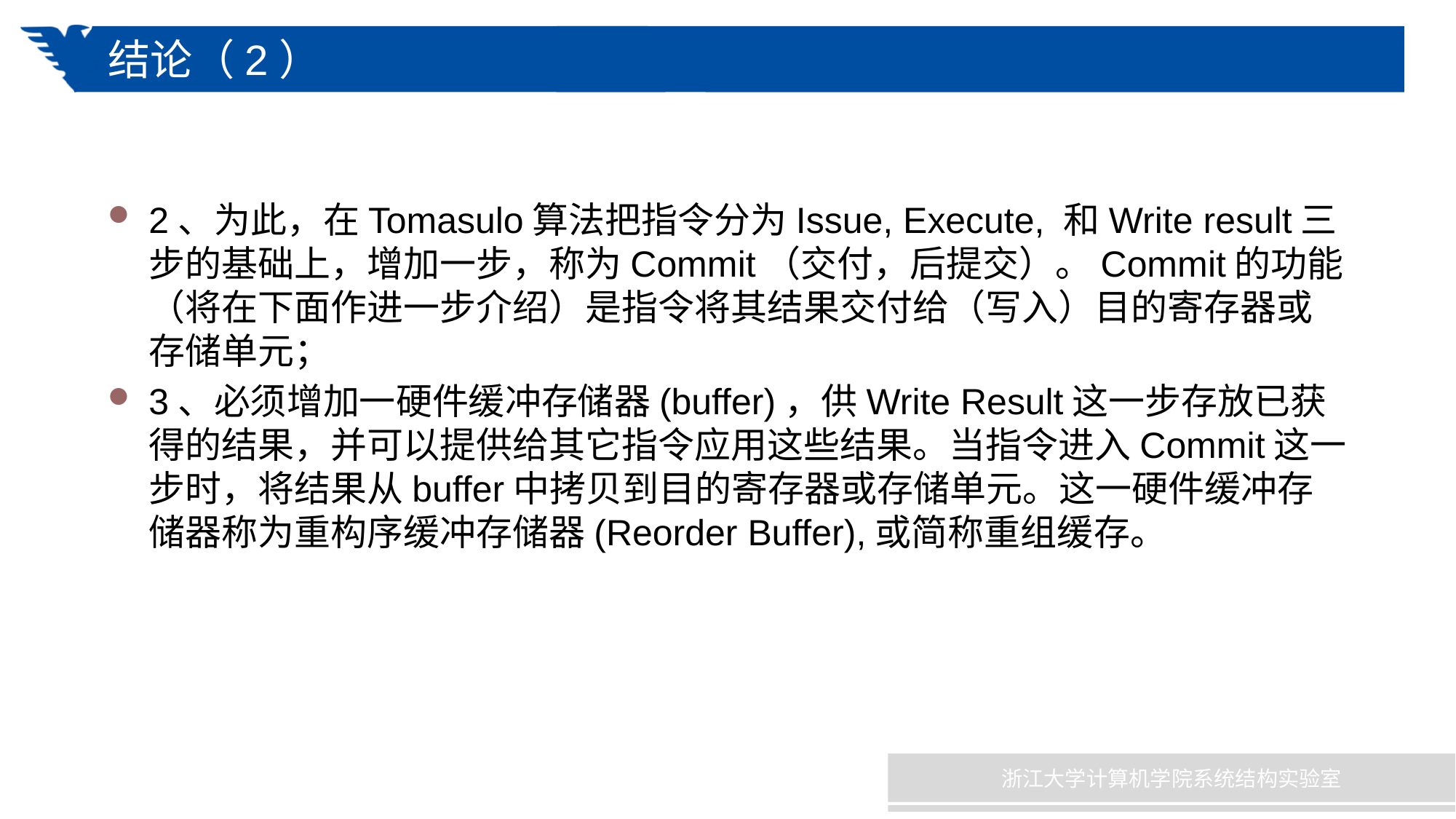

# 结论（2）
2、为此，在Tomasulo算法把指令分为Issue, Execute, 和Write result三步的基础上，增加一步，称为Commit（交付，后提交）。Commit的功能（将在下面作进一步介绍）是指令将其结果交付给（写入）目的寄存器或存储单元；
3、必须增加一硬件缓冲存储器(buffer)，供Write Result这一步存放已获得的结果，并可以提供给其它指令应用这些结果。当指令进入Commit这一步时，将结果从buffer中拷贝到目的寄存器或存储单元。这一硬件缓冲存储器称为重构序缓冲存储器(Reorder Buffer),或简称重组缓存。